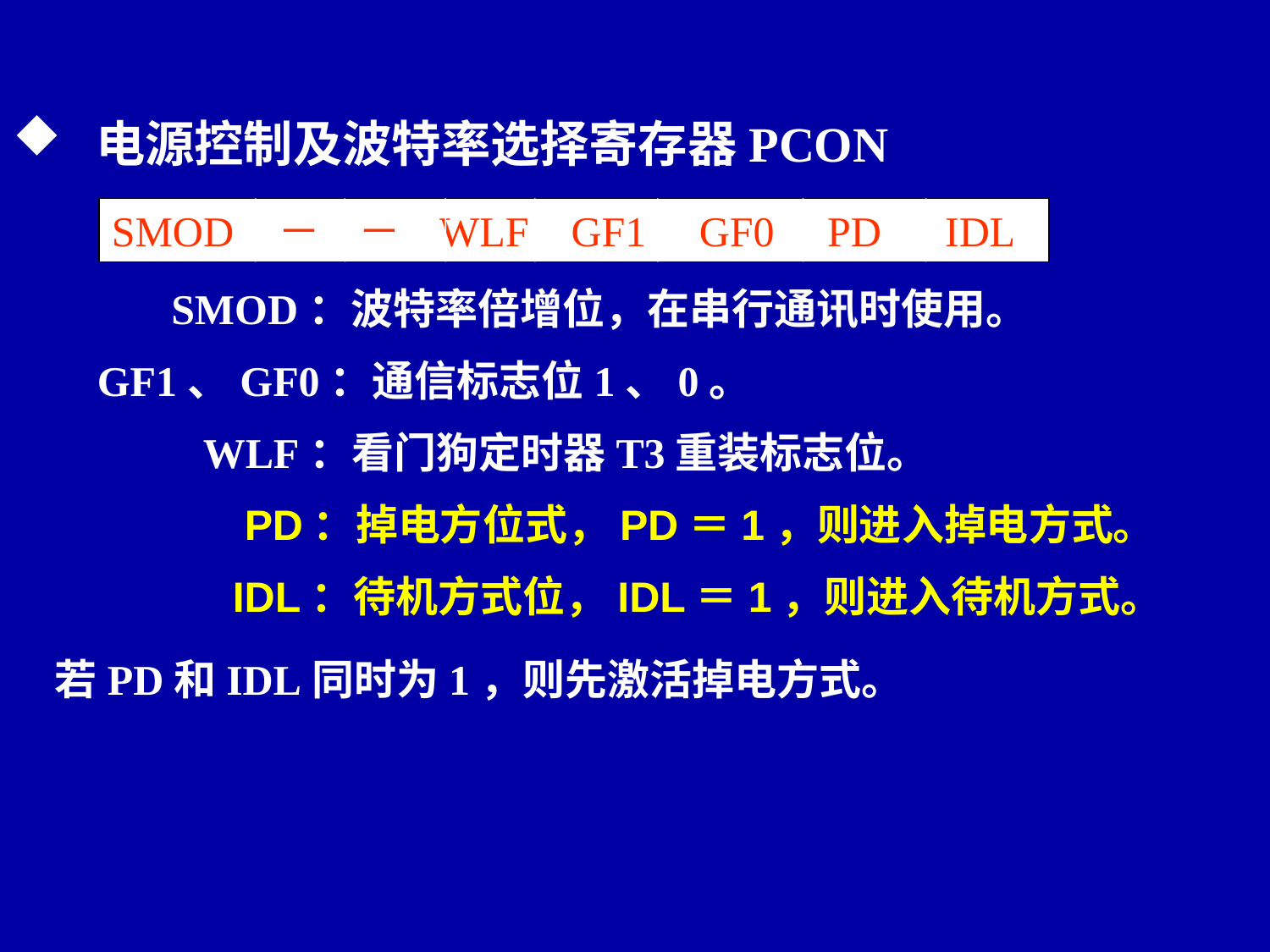

电源控制及波特率选择寄存器PCON
SMOD         －    －   WLF    GF1     GF0     PD      IDL

           SMOD：波特率倍增位，在串行通讯时使用。
    GF1、GF0：通信标志位1、0。
              WLF：看门狗定时器T3重装标志位。
                PD：掉电方位式，PD＝1，则进入掉电方式。
               IDL：待机方式位，IDL＝1，则进入待机方式。
若PD和IDL同时为1，则先激活掉电方式。